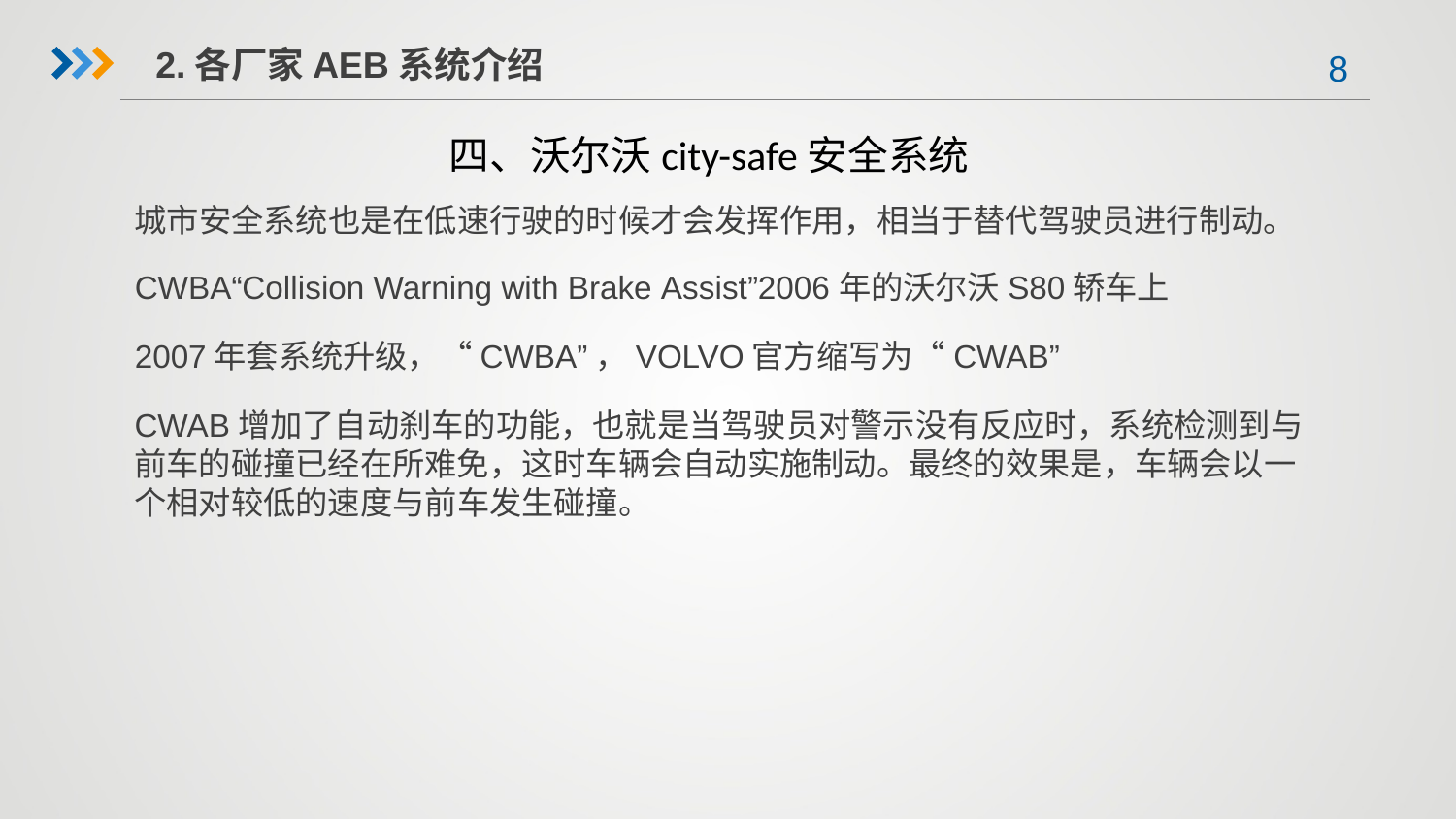

2.各厂家AEB系统介绍
四、沃尔沃city-safe安全系统
城市安全系统也是在低速行驶的时候才会发挥作用，相当于替代驾驶员进行制动。
CWBA“Collision Warning with Brake Assist”2006年的沃尔沃S80轿车上
2007年套系统升级，“CWBA”，VOLVO官方缩写为“CWAB”
CWAB增加了自动刹车的功能，也就是当驾驶员对警示没有反应时，系统检测到与前车的碰撞已经在所难免，这时车辆会自动实施制动。最终的效果是，车辆会以一个相对较低的速度与前车发生碰撞。